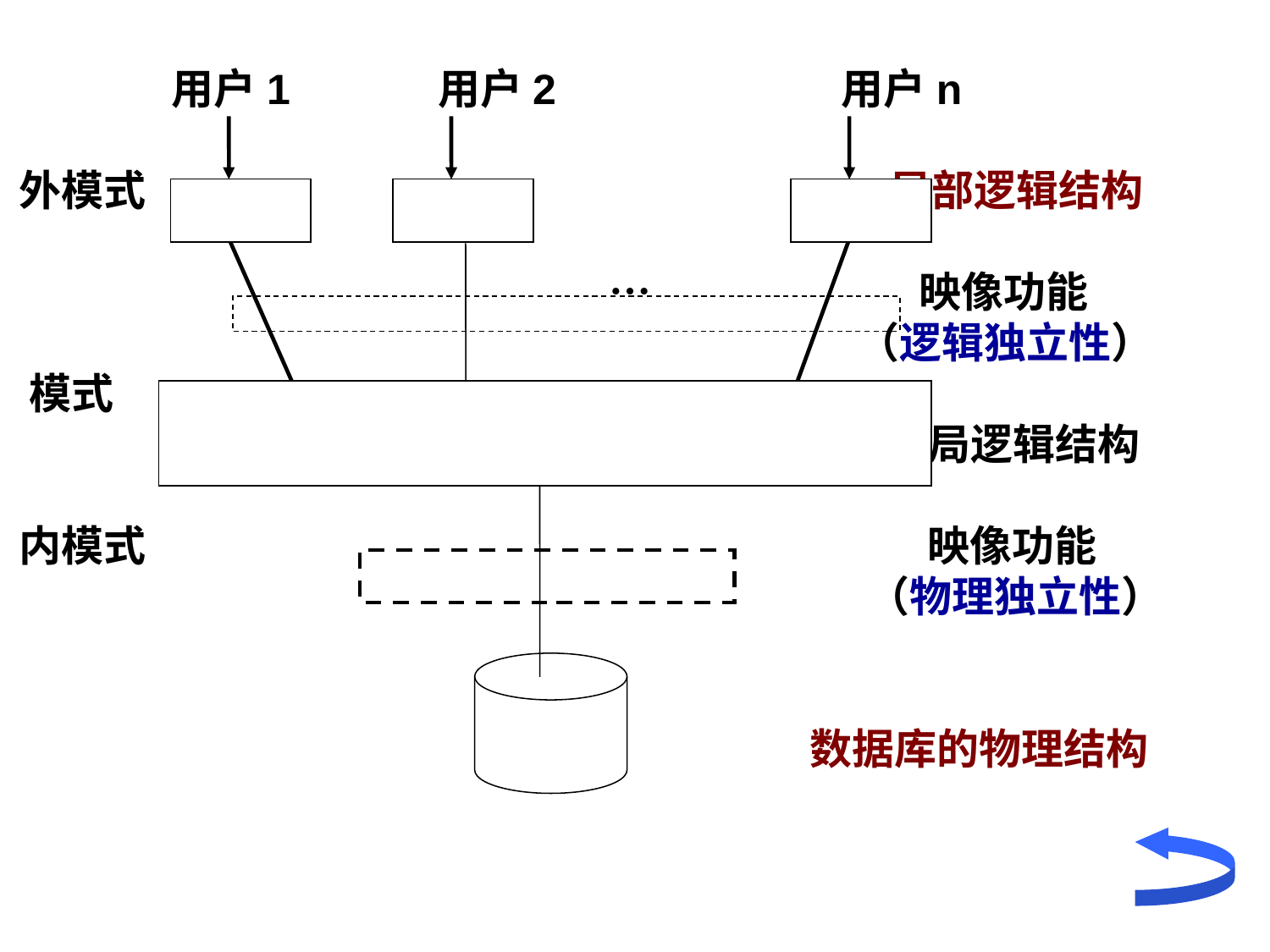

用户1             用户2                          用户n

   外模式                                                                              局部逻辑结构

                                                                  …                           映像功能
                                                                                           （逻辑独立性）
    模式
                                                                                              全局逻辑结构

   内模式                                                                                  映像功能
                                                                                            （物理独立性）

                                                                                      数据库的物理结构